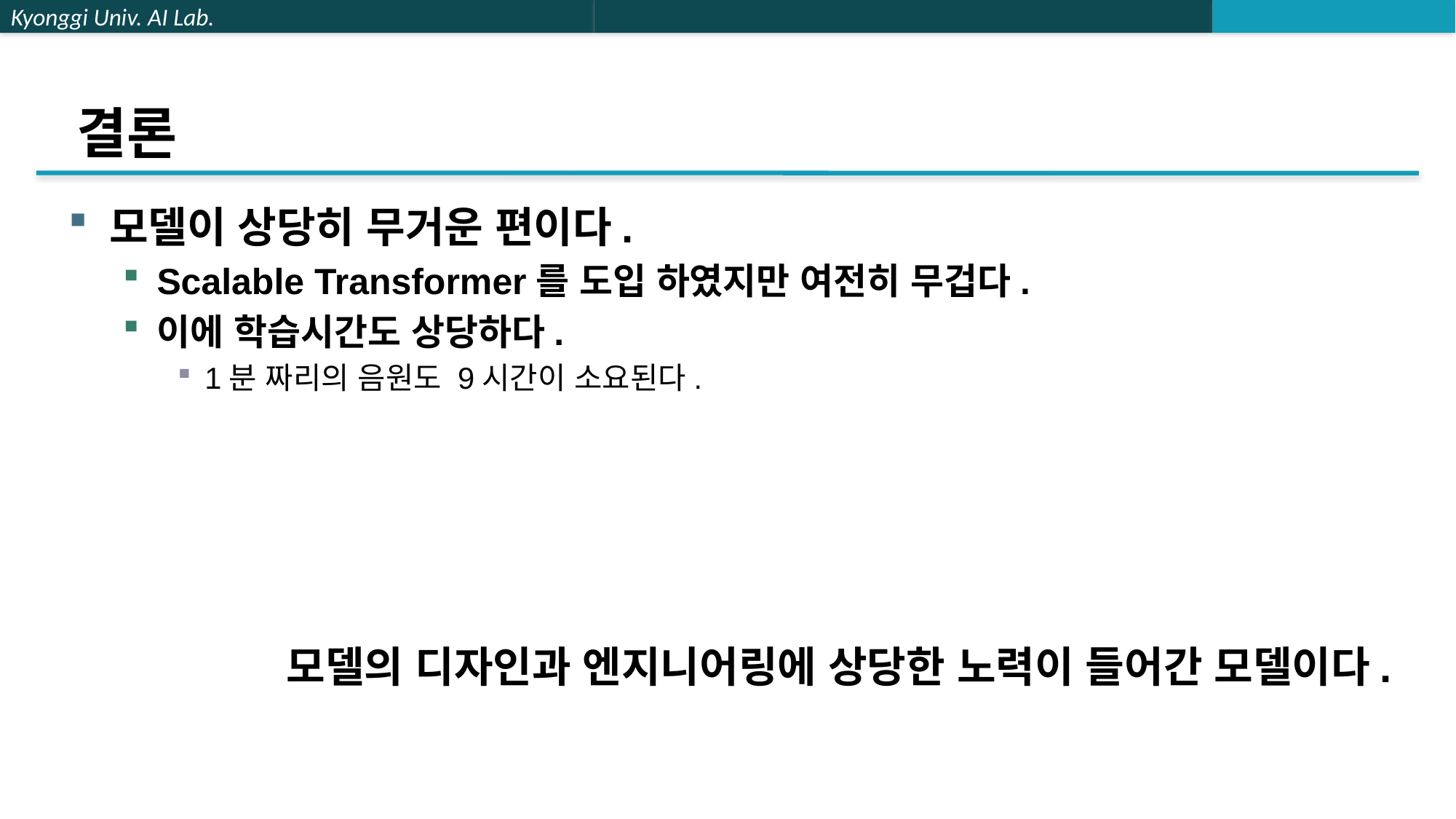

# 결론
모델이 상당히 무거운 편이다.
Scalable Transformer를 도입 하였지만 여전히 무겁다.
이에 학습시간도 상당하다.
1분 짜리의 음원도 9시간이 소요된다.

		모델의 디자인과 엔지니어링에 상당한 노력이 들어간 모델이다.